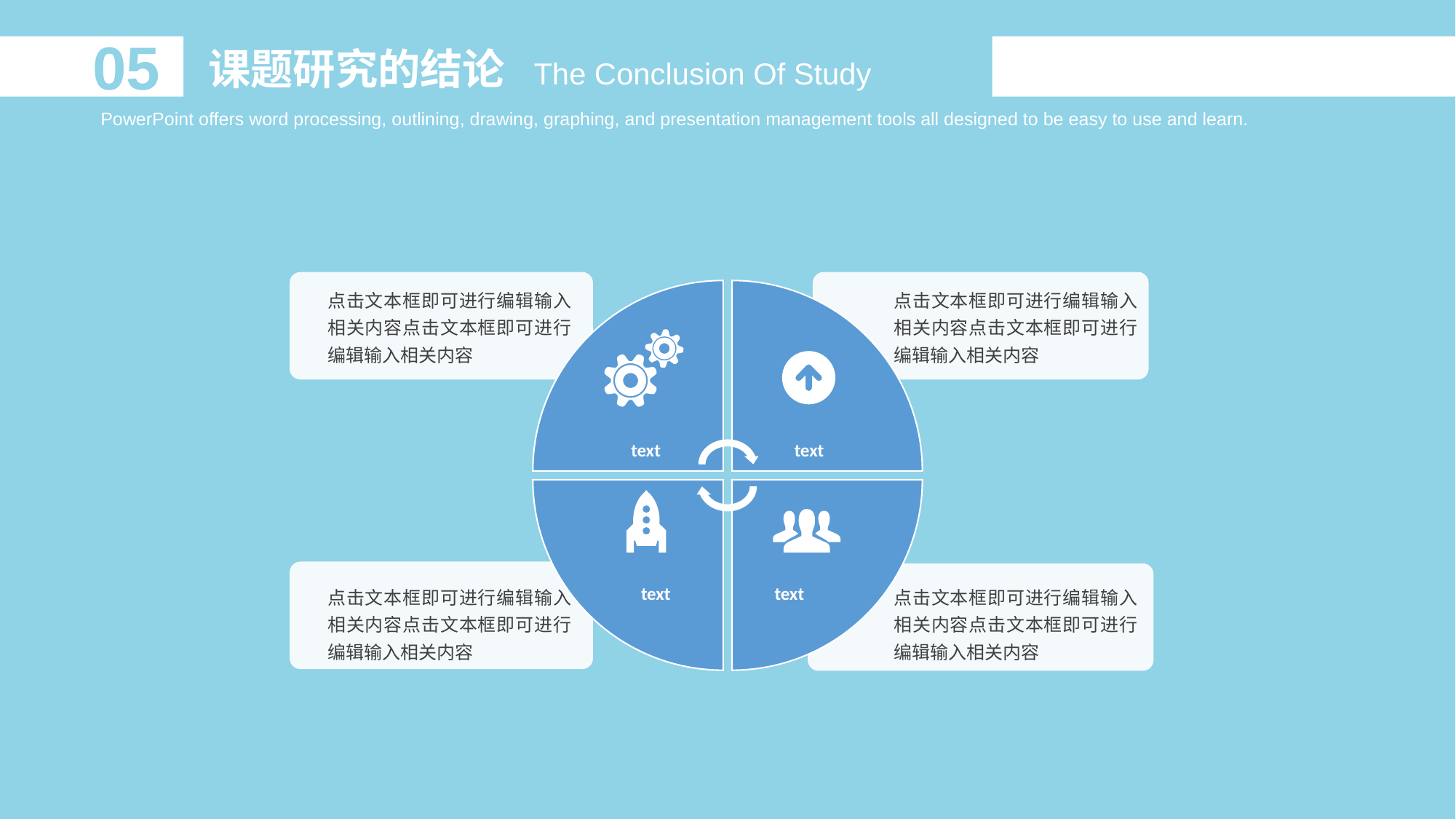

05

课题研究的结论
The Conclusion Of Study
PowerPoint offers word processing, outlining, drawing, graphing, and presentation management tools all designed to be easy to use and learn.

text
text
text
text
点击文本框即可进行编辑输入相关内容点击文本框即可进行编辑输入相关内容
点击文本框即可进行编辑输入相关内容点击文本框即可进行编辑输入相关内容

点击文本框即可进行编辑输入相关内容点击文本框即可进行编辑输入相关内容
点击文本框即可进行编辑输入相关内容点击文本框即可进行编辑输入相关内容